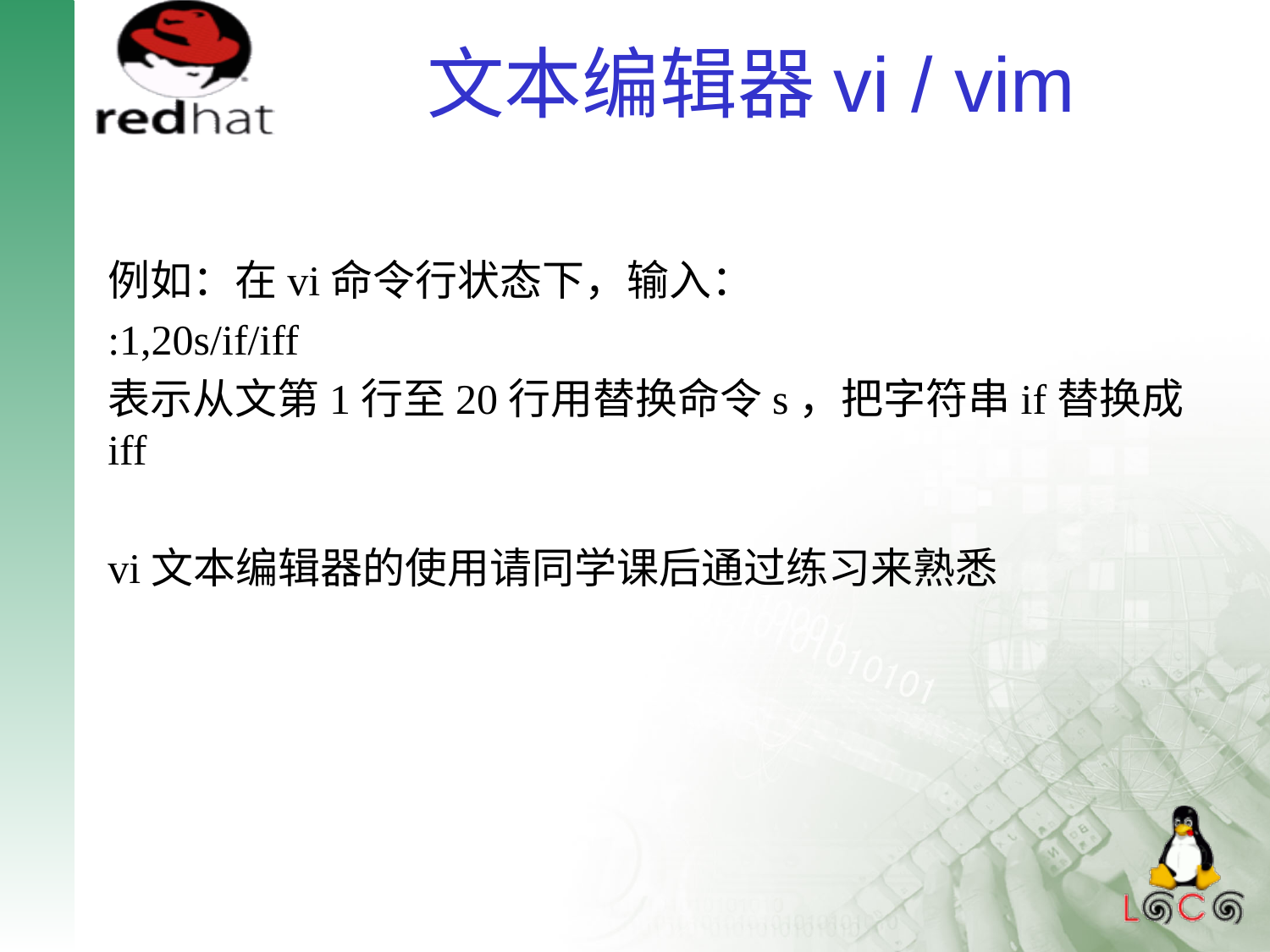

# 文本编辑器vi / vim

例如：在vi命令行状态下，输入：
:1,20s/if/iff
表示从文第1行至20行用替换命令s，把字符串if替换成iff

vi文本编辑器的使用请同学课后通过练习来熟悉